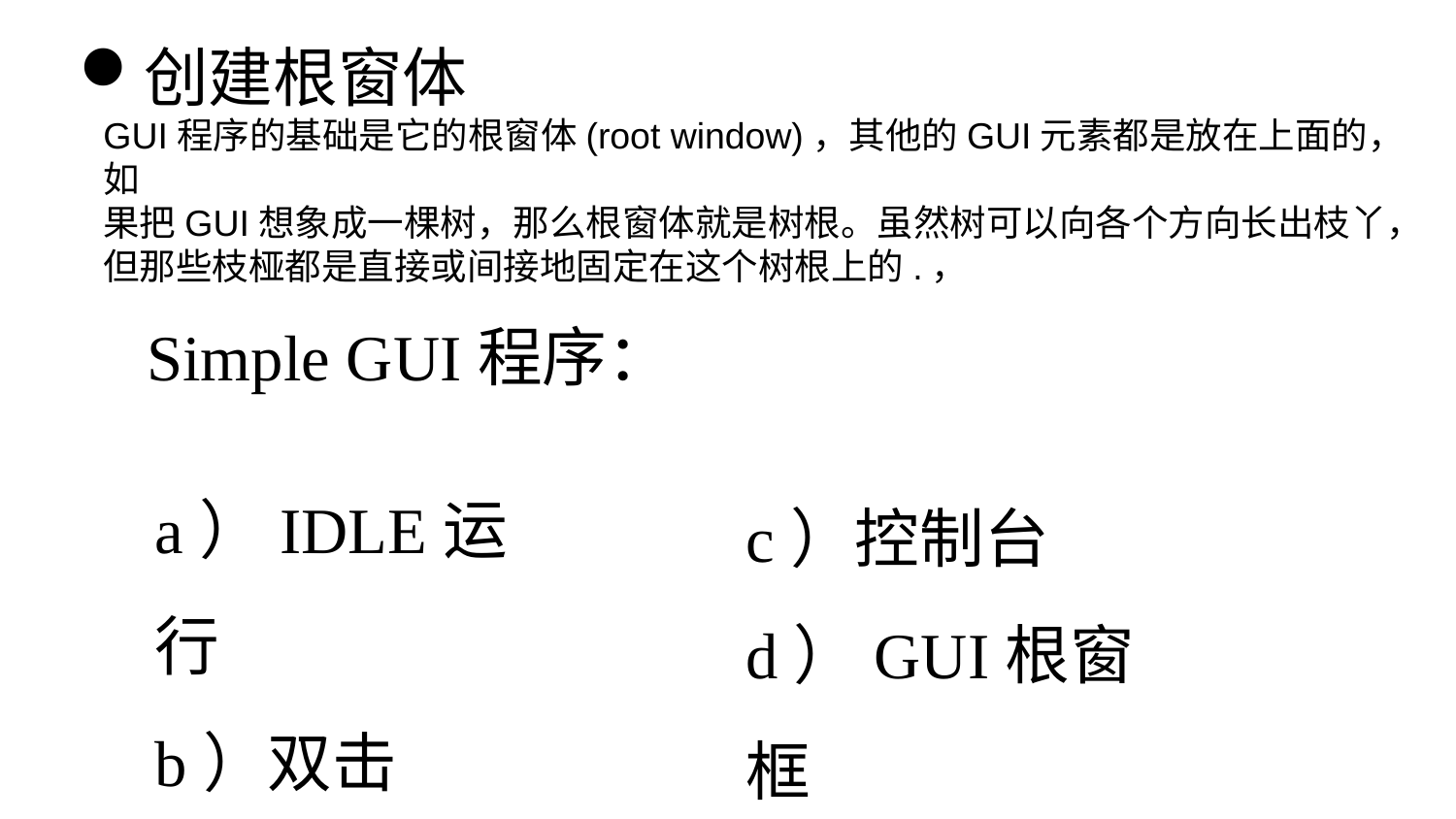

创建根窗体
GUI程序的基础是它的根窗体(root window)，其他的GUI元素都是放在上面的，如
果把GUI想象成一棵树，那么根窗体就是树根。虽然树可以向各个方向长出枝丫，
但那些枝桠都是直接或间接地固定在这个树根上的.，

Simple GUI程序：
a）IDLE运行
b）双击
c）控制台
d）GUI根窗框
7